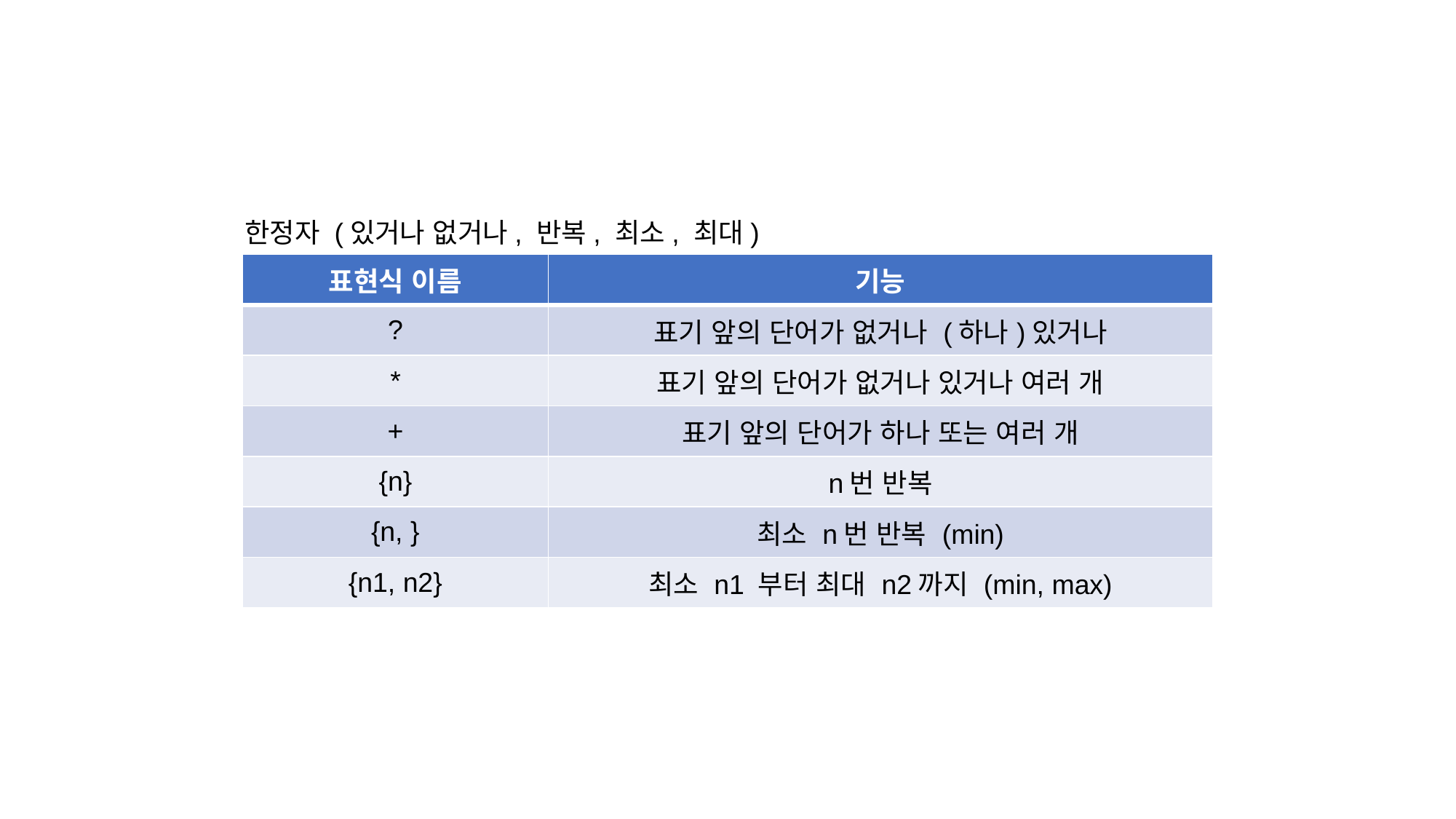

한정자 (있거나 없거나, 반복, 최소, 최대)
| 표현식 이름 | 기능 |
| --- | --- |
| ? | 표기 앞의 단어가 없거나 (하나)있거나 |
| \* | 표기 앞의 단어가 없거나 있거나 여러 개 |
| + | 표기 앞의 단어가 하나 또는 여러 개 |
| {n} | n번 반복 |
| {n, } | 최소 n번 반복 (min) |
| {n1, n2} | 최소 n1 부터 최대 n2까지 (min, max) |